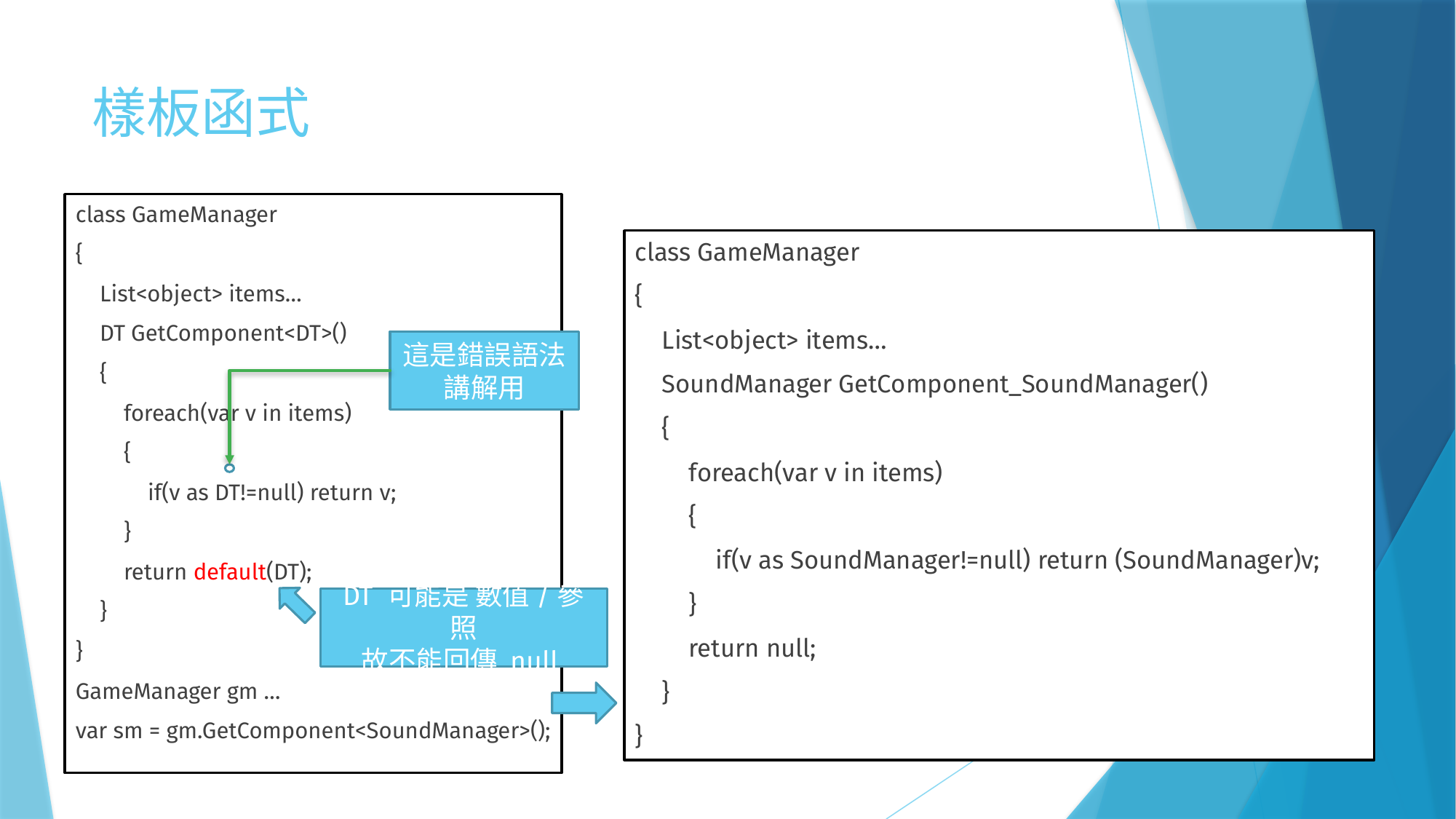

# 樣板函式
class GameManager
{
    List<object> items…
    DT GetComponent<DT>()
    {
        foreach(var v in items)
        {
            if(v as DT!=null) return v;
        }
        return default(DT);
    }
}
GameManager gm …
var sm = gm.GetComponent<SoundManager>();

class GameManager
{
    List<object> items…
    SoundManager GetComponent_SoundManager()
    {
        foreach(var v in items)
        {
            if(v as SoundManager!=null) return (SoundManager)v;
        }
        return null;
    }
}

這是錯誤語法
講解用

DT 可能是 數值/參照
故不能回傳 null